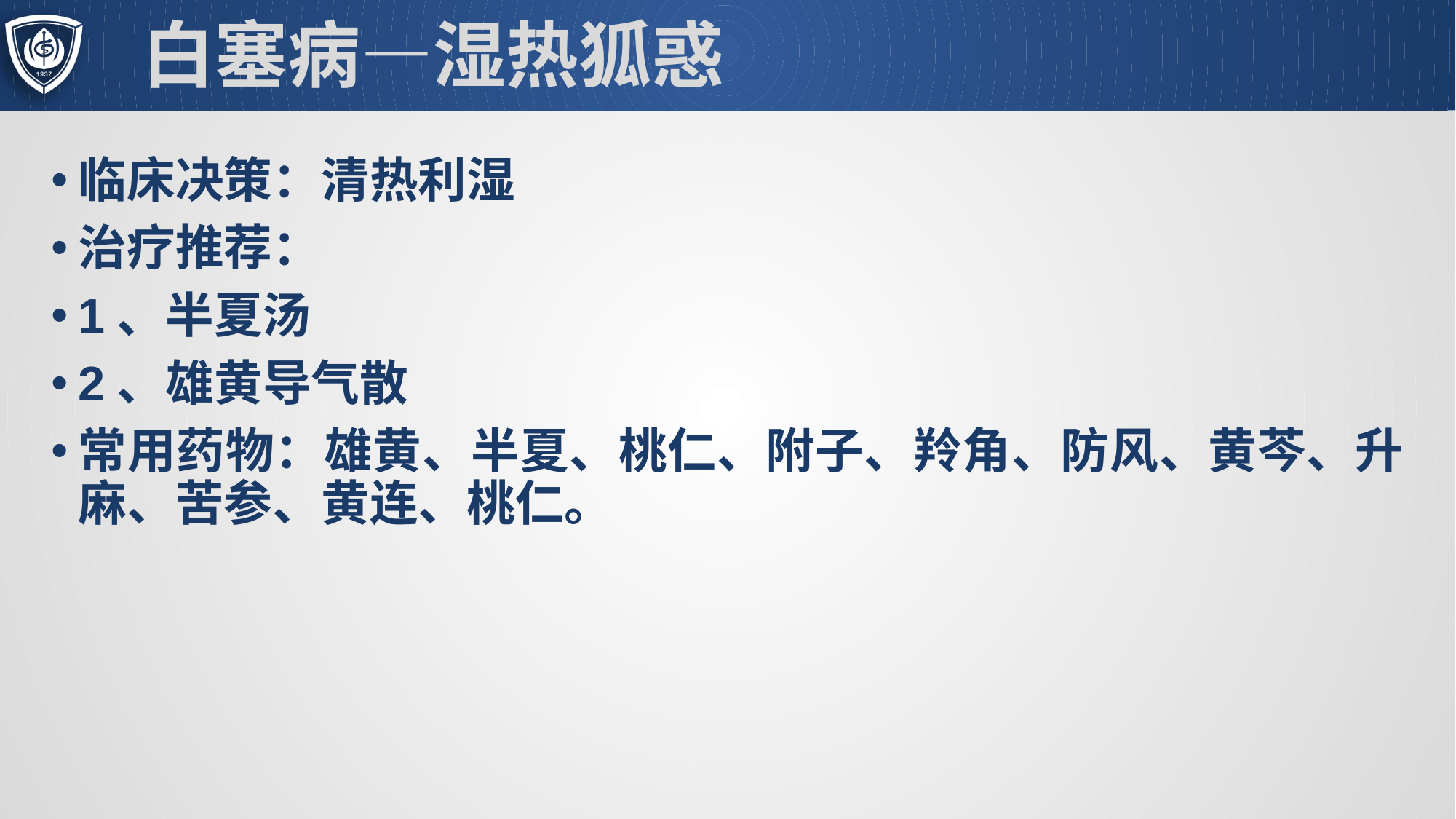

# 白塞病—湿热狐惑
临床决策：清热利湿
治疗推荐：
1、半夏汤
2、雄黄导气散
常用药物：雄黄、半夏、桃仁、附子、羚角、防风、黄芩、升麻、苦参、黄连、桃仁。